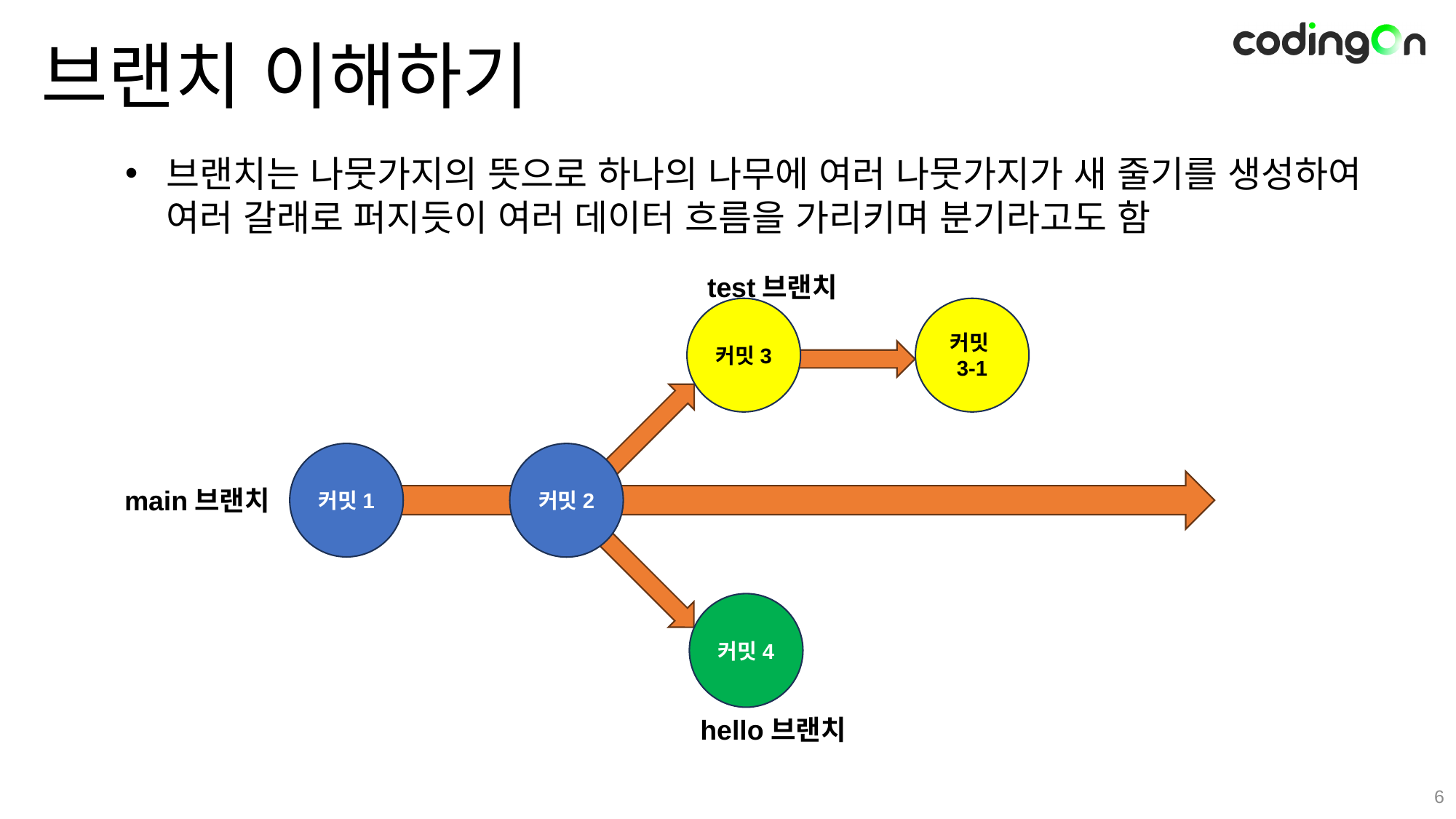

# 브랜치 이해하기
브랜치는 나뭇가지의 뜻으로 하나의 나무에 여러 나뭇가지가 새 줄기를 생성하여
여러 갈래로 퍼지듯이 여러 데이터 흐름을 가리키며 분기라고도 함
test브랜치
커밋3
커밋3-1

커밋1
커밋2

main브랜치

커밋4
hello브랜치
6